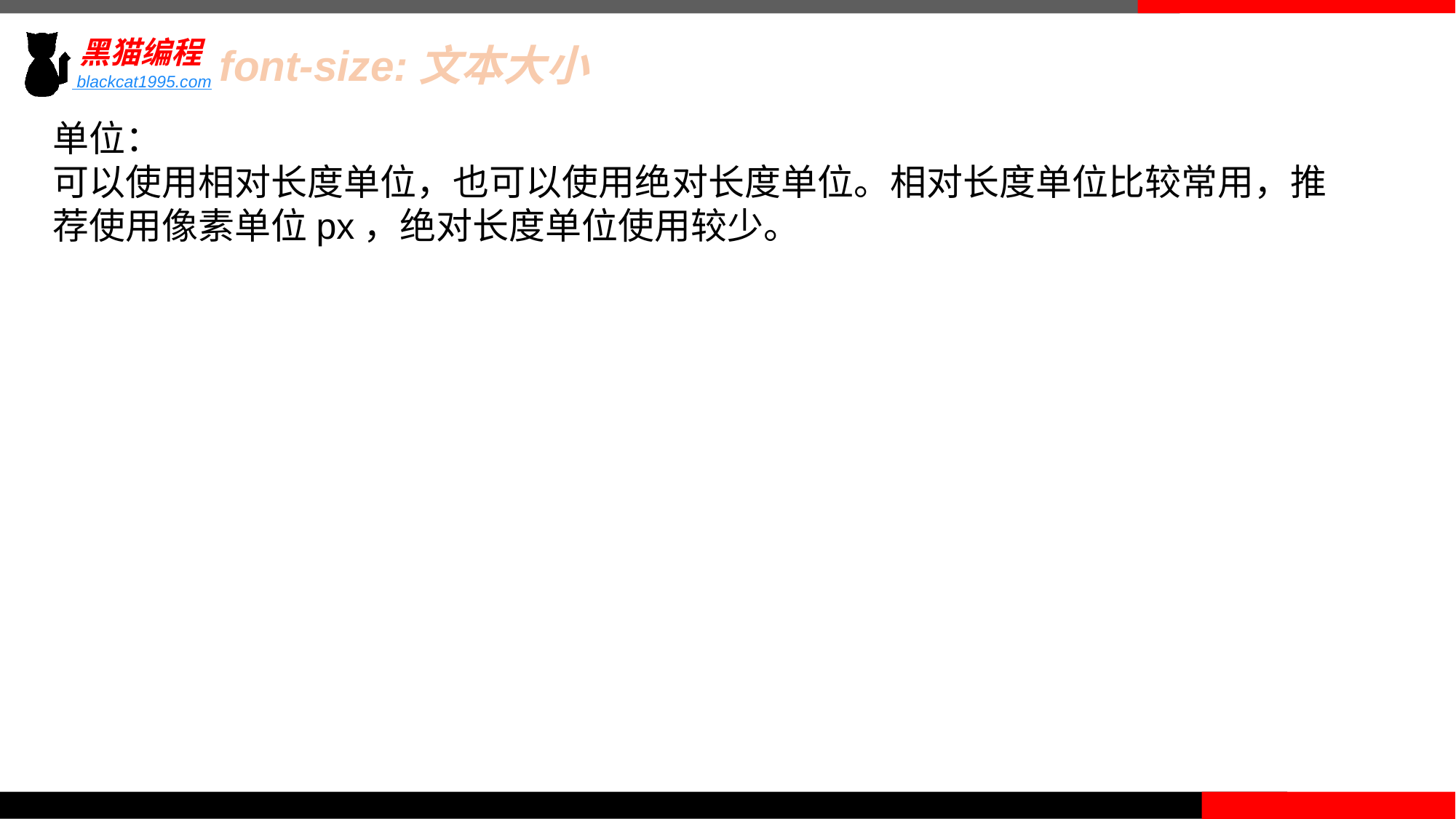

font-size:文本大小
单位：
可以使用相对长度单位，也可以使用绝对长度单位。相对长度单位比较常用，推荐使用像素单位px，绝对长度单位使用较少。